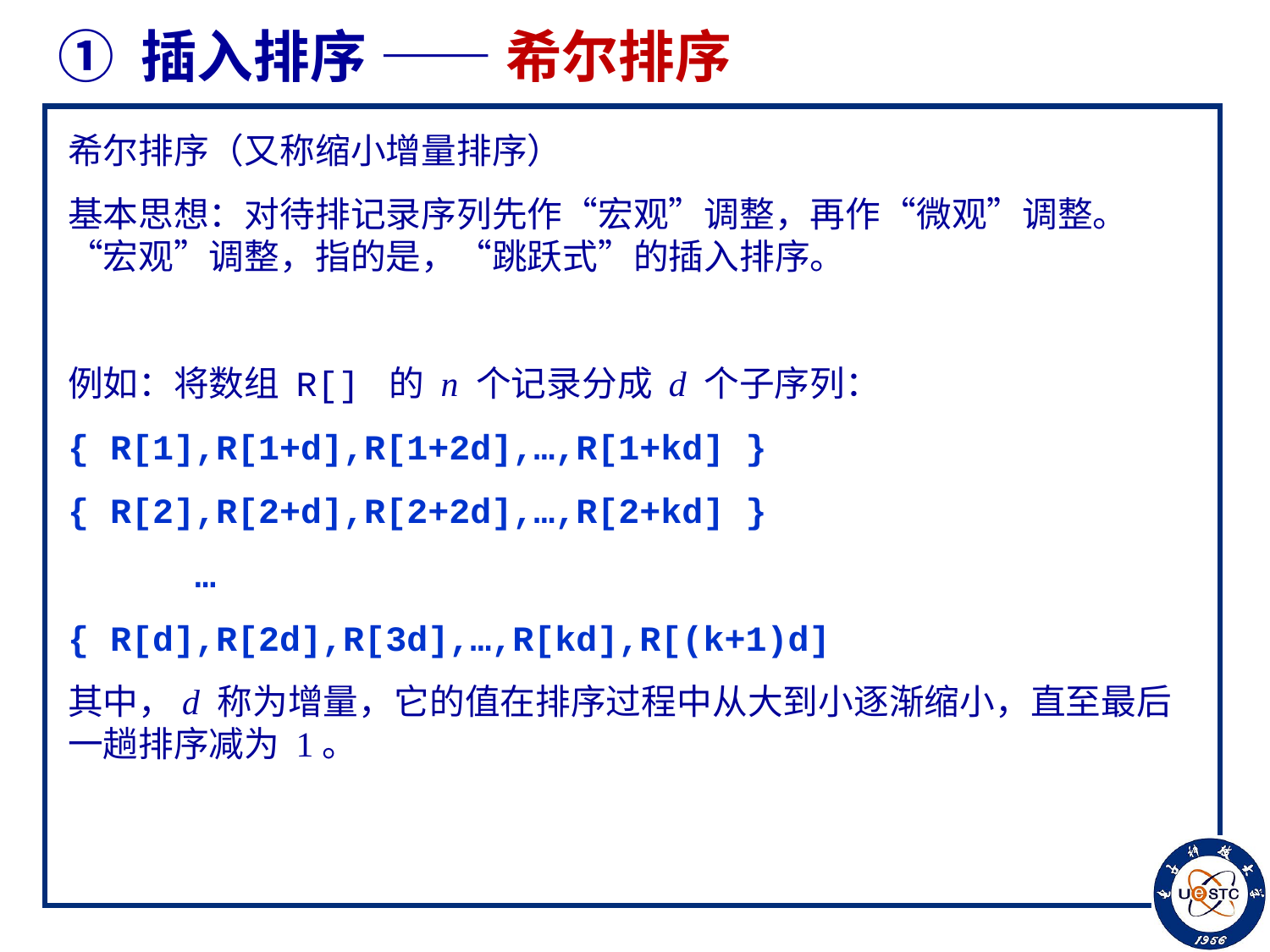

# ① 插入排序 —— 希尔排序
希尔排序（又称缩小增量排序）
基本思想：对待排记录序列先作“宏观”调整，再作“微观”调整。“宏观”调整，指的是，“跳跃式”的插入排序。

例如：将数组 R[] 的 n 个记录分成 d 个子序列：
{ R[1],R[1+d],R[1+2d],…,R[1+kd] }
{ R[2],R[2+d],R[2+2d],…,R[2+kd] }
	…
{ R[d],R[2d],R[3d],…,R[kd],R[(k+1)d]
其中，d 称为增量，它的值在排序过程中从大到小逐渐缩小，直至最后一趟排序减为 1。